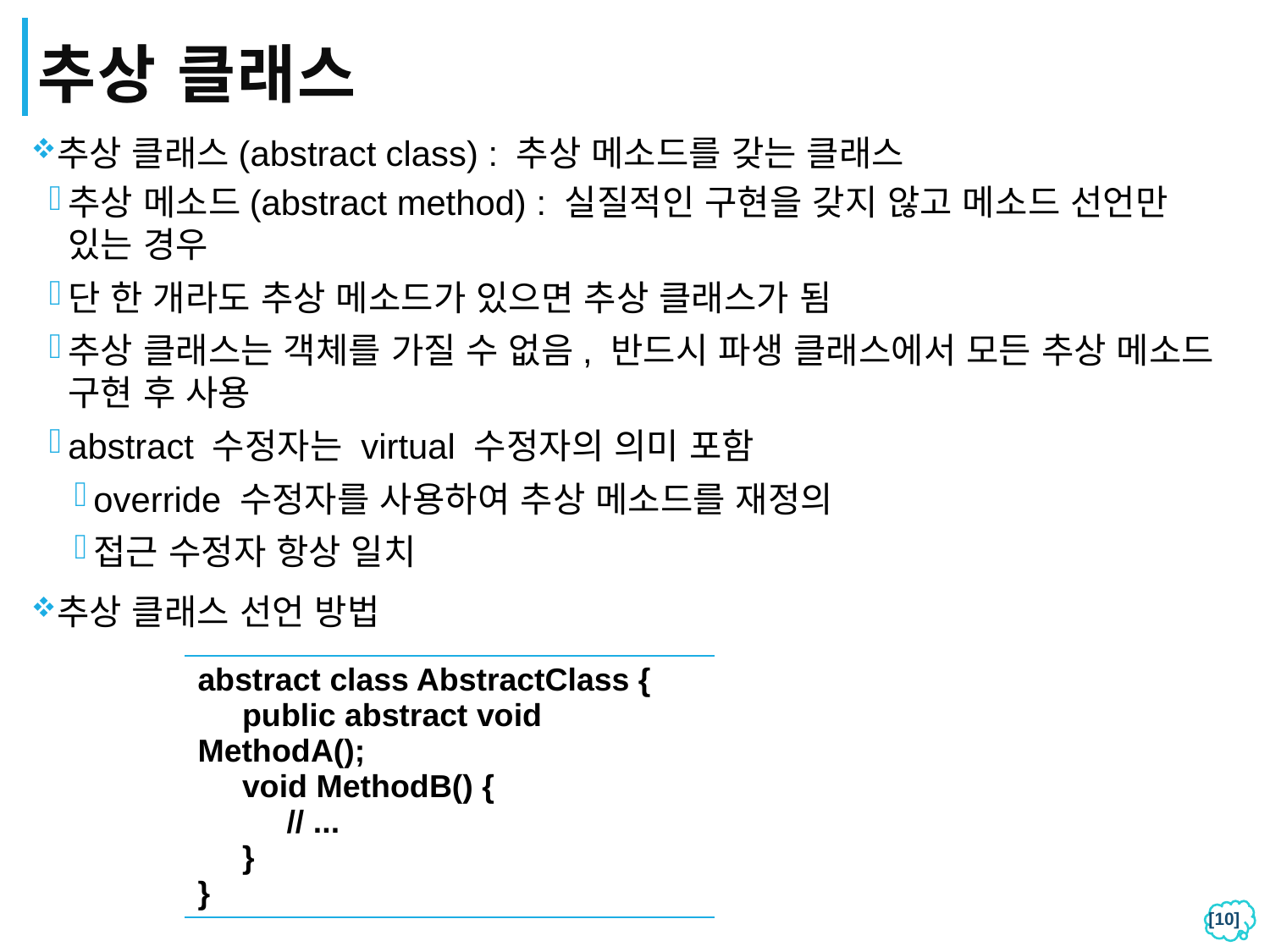

# 추상 클래스
추상 클래스(abstract class) : 추상 메소드를 갖는 클래스
추상 메소드(abstract method) : 실질적인 구현을 갖지 않고 메소드 선언만 있는 경우
단 한 개라도 추상 메소드가 있으면 추상 클래스가 됨
추상 클래스는 객체를 가질 수 없음, 반드시 파생 클래스에서 모든 추상 메소드 구현 후 사용
abstract 수정자는 virtual 수정자의 의미 포함
override 수정자를 사용하여 추상 메소드를 재정의
접근 수정자 항상 일치
추상 클래스 선언 방법

| abstract class AbstractClass { public abstract void MethodA(); void MethodB() { // ... } } |
| --- |
[10]